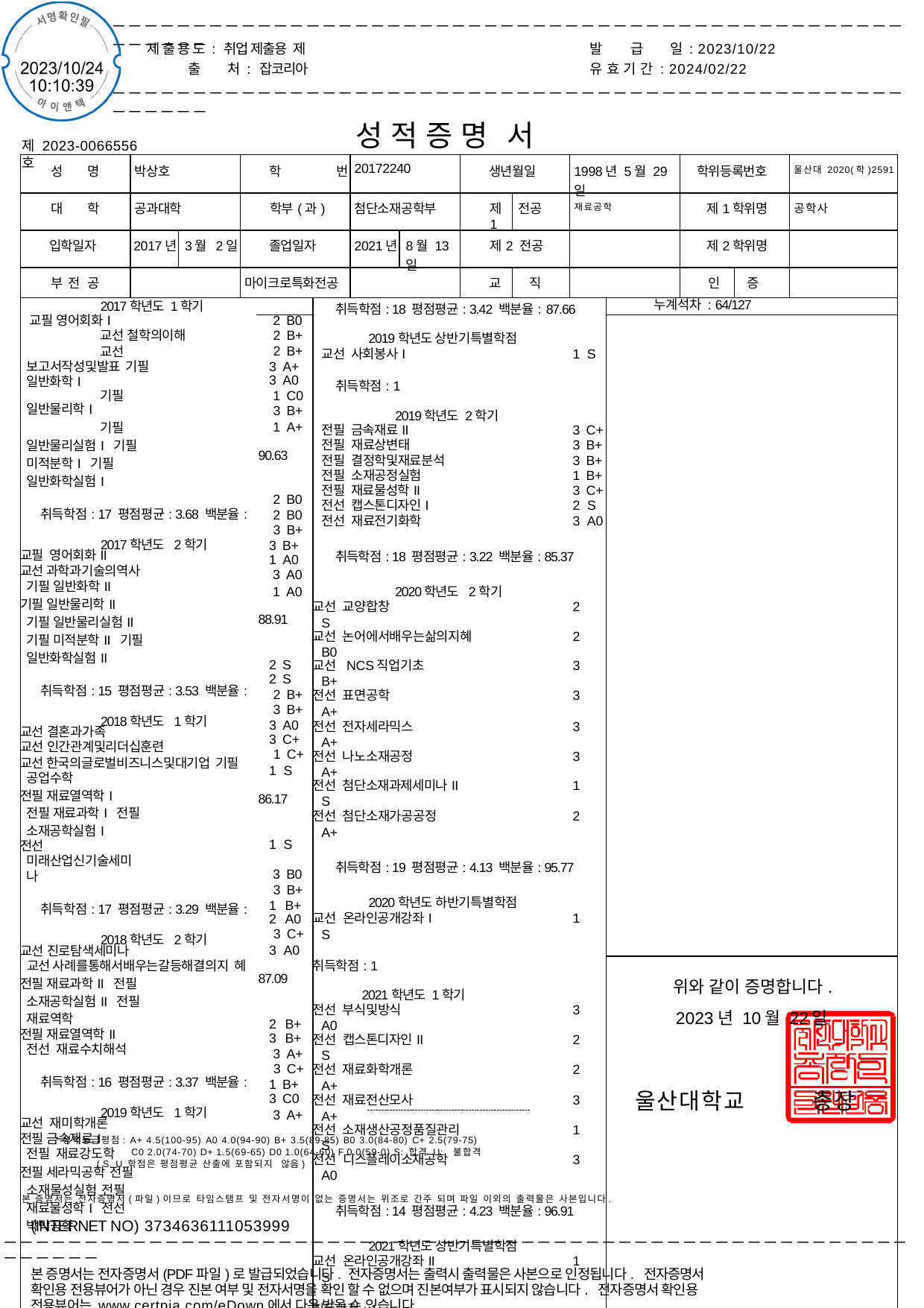

───────────────────────────────────────────────────────
제 출 용 도 : 취업 제출용  제	출	처 : 잡코리아
발	급	일 : 2023/10/22  유 효 기 간 : 2024/02/22
───────────────────────────────────────────────────────
성 적 증 명 서
제 2023-0066556 호
| 성 |  | 명 | 박상호 |  |  | 학 번 |  |  | 20172240 |  | 생년월일 |  | 1998년 5월 29일 |  | 학위등록번호 |  | 울산대 2020(학)2591 |
| --- | --- | --- | --- | --- | --- | --- | --- | --- | --- | --- | --- | --- | --- | --- | --- | --- | --- |
| 대 |  | 학 | 공과대학 |  |  | 학부(과) |  |  | 첨단소재공학부 |  | 제1 | 전공 | 재료공학 |  | 제1학위명 |  | 공학사 |
| 입학일자 |  |  | 2017년 | 3월 | 2일 | 졸업일자 |  |  | 2021년 | 8월 13일 | 제2 전공 |  |  |  | 제2학위명 |  |  |
| 부 | 전 | 공 |  |  |  | 마이크로특화전공 |  |  |  |  | 교 | 직 |  |  | 인 | 증 |  |
| 2017학년도 1학기 교필 영어회화I 교선 철학의이해 교선 보고서작성및발표 기필 일반화학I 기필 일반물리학I 기필 일반물리실험I 기필 미적분학I 기필 일반화학실험I 취득학점: 17 평점평균: 3.68 백분율: 2017학년도 2학기 교필 영어회화II 교선 과학과기술의역사 기필 일반화학II 기필 일반물리학II 기필 일반물리실험II 기필 미적분학II 기필 일반화학실험II 취득학점: 15 평점평균: 3.53 백분율: 2018학년도 1학기 교선 결혼과가족 교선 인간관계및리더십훈련 교선 한국의글로벌비즈니스및대기업 기필 공업수학 전필 재료열역학I 전필 재료과학I 전필 소재공학실험I 전선 미래산업신기술세미나 취득학점: 17 평점평균: 3.29 백분율: 2018학년도 2학기 교선 진로탐색세미나 교선 사례를통해서배우는갈등해결의지 혜 전필 재료과학II 전필 소재공학실험II 전필 재료역학 전필 재료열역학II 전선 재료수치해석 취득학점: 16 평점평균: 3.37 백분율: 2019학년도 1학기 교선 재미학개론 전필 금속재료I 전필 재료강도학 전필 세라믹공학 전필 소재물성실험 전필 재료물성학I 전선 박막공학 |  |  |  |  |  |  |  | 취득학점: 18 평점평균: 3.42 백분율: 87.66 2019학년도 상반기특별학점 교선 사회봉사I 1 S 취득학점: 1 2019학년도 2학기 전필 금속재료II 3 C+ 전필 재료상변태 3 B+ 전필 결정학및재료분석 3 B+ 전필 소재공정실험 1 B+ 전필 재료물성학II 3 C+ 전선 캡스톤디자인I 2 S 전선 재료전기화학 3 A0 취득학점: 18 평점평균: 3.22 백분율: 85.37 2020학년도 2학기 교선 교양합창 2 S 교선 논어에서배우는삶의지혜 2 B0 교선 NCS직업기초 3 B+ 전선 표면공학 3 A+ 전선 전자세라믹스 3 A+ 전선 나노소재공정 3 A+ 전선 첨단소재과제세미나II 1 S 전선 첨단소재가공공정 2 A+ 취득학점: 19 평점평균: 4.13 백분율: 95.77 2020학년도 하반기특별학점 교선 온라인공개강좌I 1 S 취득학점: 1 2021학년도 1학기 전선 부식및방식 3 A0 전선 캡스톤디자인II 2 S 전선 재료화학개론 2 A+ 전선 재료전산모사 3 A+ 전선 소재생산공정품질관리 1 S 전선 디스플레이소재공학 3 A0 취득학점: 14 평점평균: 4.23 백분율: 96.91 2021학년도 상반기특별학점 교선 온라인공개강좌II 1 S 취득학점: 1 ------------------------- 누계취득학점 : 137 누계평점평균 : 3.59/4.5 전공평점평균 : 3.64/4.5 누계백 분 율 : 89.6 |  |  |  |  |  | 누계석차 : 64/127 |  |  |  |
|  |  |  |  |  |  |  | 2 B0 |  |  |  |  |  |  |  |  |  |  |
|  |  |  |  |  |  |  | 2 B+ |  |  |  |  |  |  |  |  |  |  |
|  |  |  |  |  |  |  | 2 B+ |  |  |  |  |  |  |  |  |  |  |
|  |  |  |  |  |  |  | 3 A+ 3 A0 |  |  |  |  |  |  |  |  |  |  |
|  |  |  |  |  |  |  | 1 C0 |  |  |  |  |  |  |  |  |  |  |
|  |  |  |  |  |  |  | 3 B+ |  |  |  |  |  |  |  |  |  |  |
|  |  |  |  |  |  |  | 1 A+ |  |  |  |  |  |  |  |  |  |  |
|  |  |  |  |  |  |  | 90.63 |  |  |  |  |  |  |  |  |  |  |
|  |  |  |  |  |  |  | 2 B0 |  |  |  |  |  |  |  |  |  |  |
|  |  |  |  |  |  |  | 2 B0 |  |  |  |  |  |  |  |  |  |  |
|  |  |  |  |  |  |  | 3 B+ |  |  |  |  |  |  |  |  |  |  |
|  |  |  |  |  |  |  | 3 B+ 1 A0 |  |  |  |  |  |  |  |  |  |  |
|  |  |  |  |  |  |  | 3 A0 |  |  |  |  |  |  |  |  |  |  |
|  |  |  |  |  |  |  | 1 A0 |  |  |  |  |  |  |  |  |  |  |
|  |  |  |  |  |  |  | 88.91 |  |  |  |  |  |  |  |  |  |  |
|  |  |  |  |  |  |  | 2 S 2 S |  |  |  |  |  |  |  |  |  |  |
|  |  |  |  |  |  |  | 2 B+ |  |  |  |  |  |  |  |  |  |  |
|  |  |  |  |  |  |  | 3 B+ |  |  |  |  |  |  |  |  |  |  |
|  |  |  |  |  |  |  | 3 A0 3 C+ |  |  |  |  |  |  |  |  |  |  |
|  |  |  |  |  |  |  | 1 C+ |  |  |  |  |  |  |  |  |  |  |
|  |  |  |  |  |  |  | 1 S |  |  |  |  |  |  |  |  |  |  |
|  |  |  |  |  |  |  | 86.17 |  |  |  |  |  |  |  |  |  |  |
|  |  |  |  |  |  |  | 1 S |  |  |  |  |  |  |  |  |  |  |
|  |  |  |  |  |  |  | 3 B0 |  |  |  |  |  |  |  |  |  |  |
|  |  |  |  |  |  |  | 3 B+ |  |  |  |  |  |  |  |  |  |  |
|  |  |  |  |  |  |  | B+ A0 |  |  |  |  |  |  |  |  |  |  |
|  |  |  |  |  |  |  | 3 C+ |  |  |  |  |  |  |  |  |  |  |
|  |  |  |  |  |  |  | 3 A0 |  |  |  |  |  |  |  |  |  |  |
|  |  |  |  |  |  |  |  |  |  |  |  |  |  | 위와 같이 증명합니다. 2023년 10월 22일 울산대학교 총장 |  |  |  |
|  |  |  |  |  |  |  | 87.09 |  |  |  |  |  |  |  |  |  |  |
|  |  |  |  |  |  |  | B+ B+ |  |  |  |  |  |  |  |  |  |  |
|  |  |  |  |  |  |  | 3 A+ |  |  |  |  |  |  |  |  |  |  |
|  |  |  |  |  |  |  | 3 C+ |  |  |  |  |  |  |  |  |  |  |
|  |  |  |  |  |  |  | 1 B+ 3 C0 |  |  |  |  |  |  |  |  |  |  |
|  |  |  |  |  |  |  | 3 A+ |  |  |  |  |  |  |  |  |  |  |

*성적등급평점: A+ 4.5(100-95) A0 4.0(94-90) B+ 3.5(89-85) B0 3.0(84-80) C+ 2.5(79-75)
C0 2.0(74-70) D+ 1.5(69-65) D0 1.0(64-60) F 0.0(59-0) S: 합격 U: 불합격
( S, U 학점은 평점평균 산출에 포함되지 않음)
본 증명서는 전자증명서(파일)이므로 타임스탬프 및 전자서명이 없는 증명서는 위조로 간주 되며 파일 이외의 출력물은 사본입니다.
(INTERNET NO) 3734636111053999
──────────────────────────────────────────────────────────────
본 증명서는 전자증명서(PDF파일)로 발급되었습니다. 전자증명서는 출력시 출력물은 사본으로 인정됩니다.  전자증명서 확인용 전용뷰어가 아닌 경우 진본 여부 및 전자서명을 확인 할 수 없으며 진본여부가 표시되지 않습니다.  전자증명서 확인용 전용뷰어는 www.certpia.com/eDown 에서 다운 받을 수 있습니다.